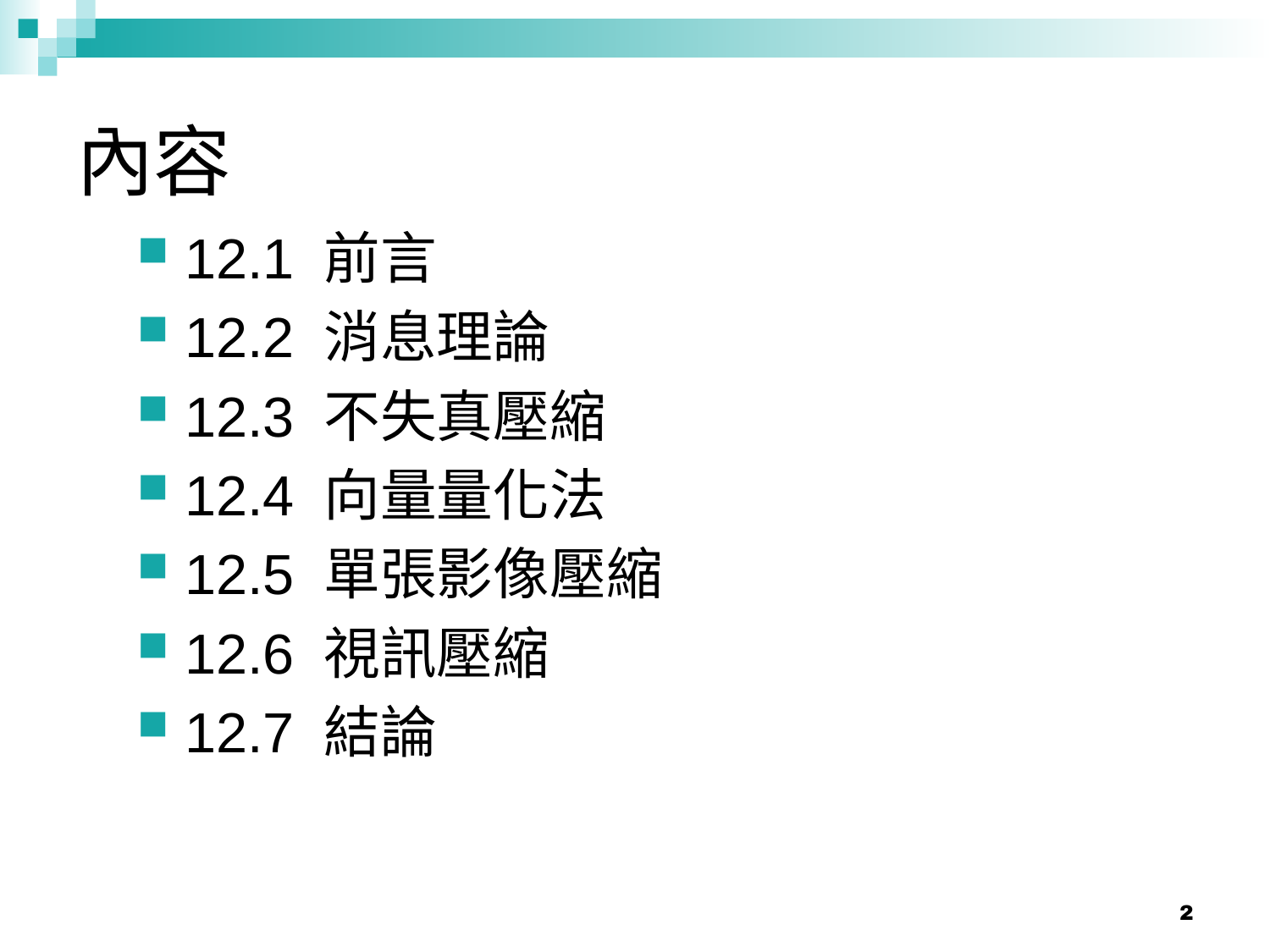

# 內容
12.1 前言
12.2 消息理論
12.3 不失真壓縮
12.4 向量量化法
12.5 單張影像壓縮
12.6 視訊壓縮
12.7 結論
2